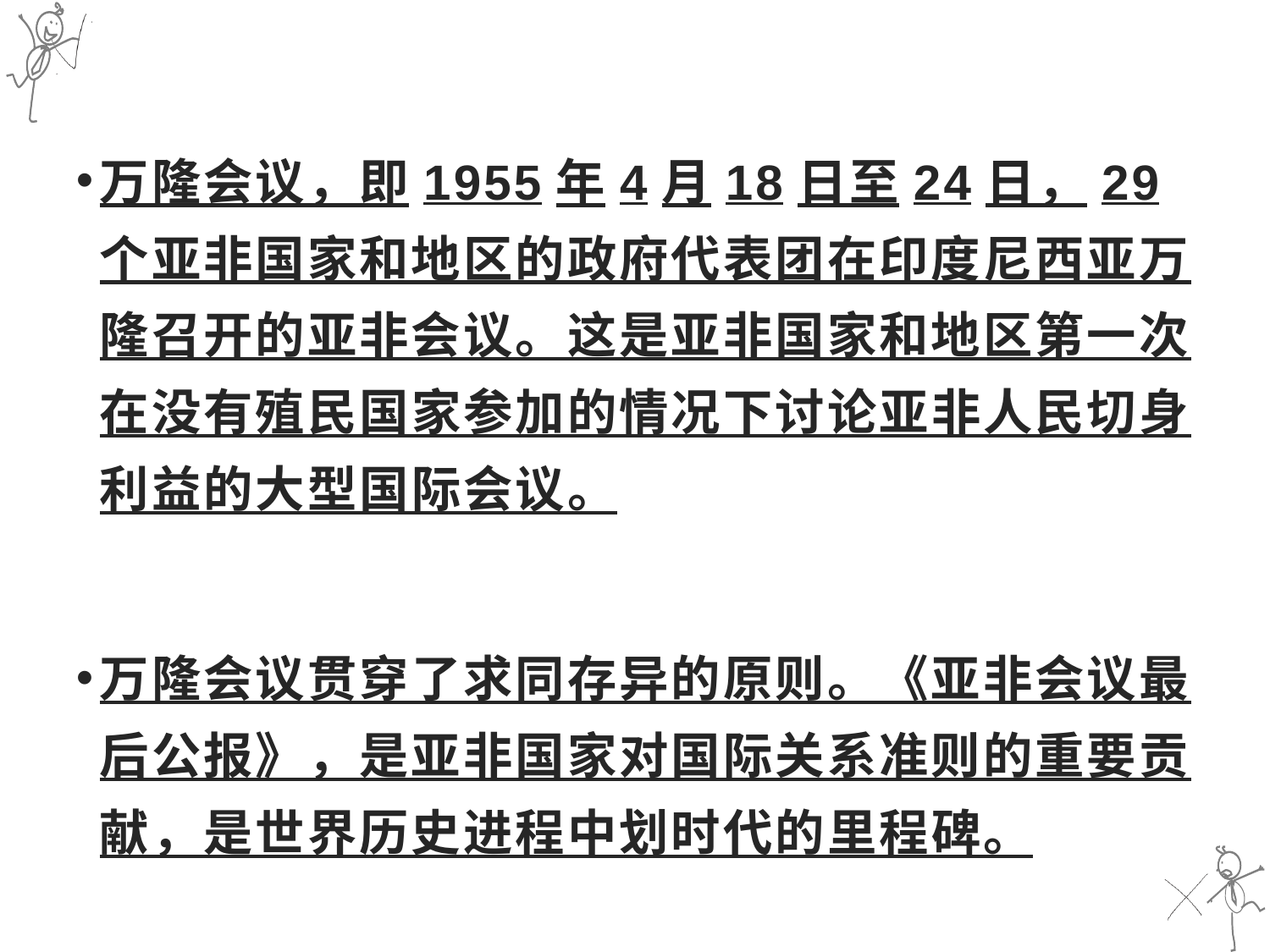

万隆会议，即1955年4月18日至24日，29个亚非国家和地区的政府代表团在印度尼西亚万隆召开的亚非会议。这是亚非国家和地区第一次在没有殖民国家参加的情况下讨论亚非人民切身利益的大型国际会议。

万隆会议贯穿了求同存异的原则。《亚非会议最后公报》，是亚非国家对国际关系准则的重要贡献，是世界历史进程中划时代的里程碑。